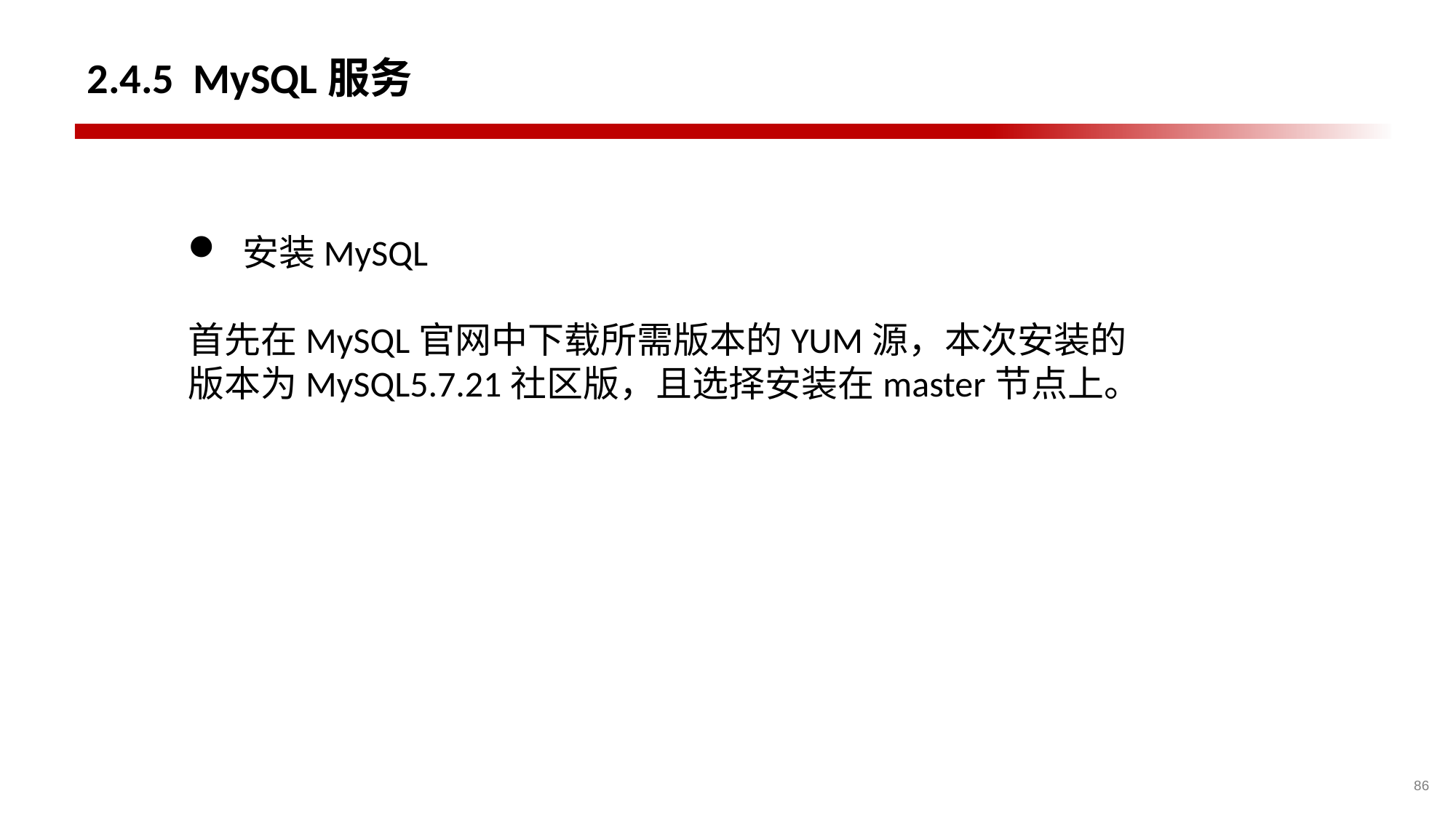

2.4.5  MySQL服务

安装MySQL

首先在MySQL官网中下载所需版本的YUM源，本次安装的版本为MySQL5.7.21社区版，且选择安装在master节点上。

86